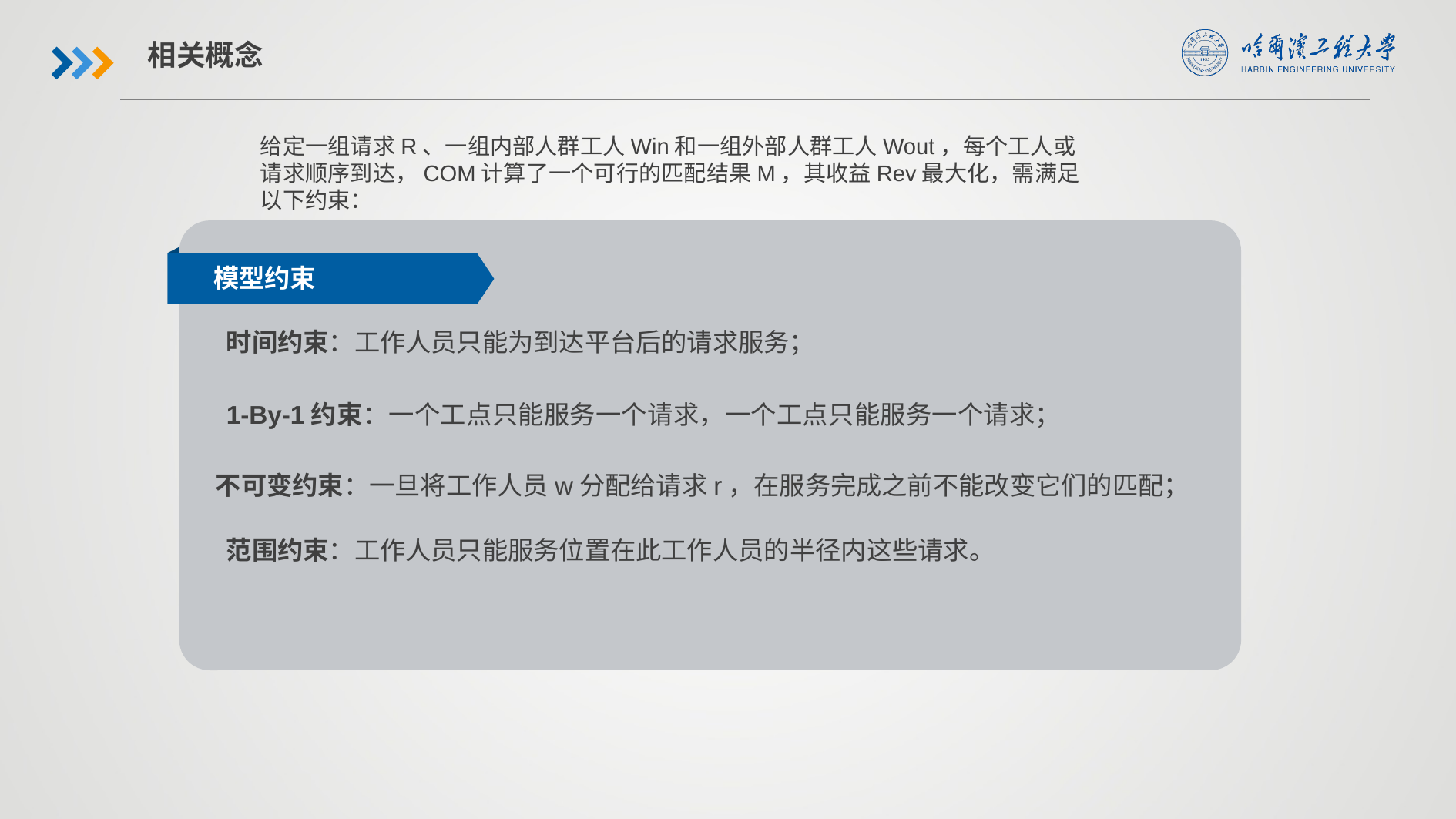

相关概念
给定一组请求R、一组内部人群工人Win和一组外部人群工人Wout，每个工人或请求顺序到达，COM计算了一个可行的匹配结果M，其收益Rev最大化，需满足以下约束：

模型约束
时间约束：工作人员只能为到达平台后的请求服务；
1-By-1约束：一个工点只能服务一个请求，一个工点只能服务一个请求；
不可变约束：一旦将工作人员w分配给请求r，在服务完成之前不能改变它们的匹配；
范围约束：工作人员只能服务位置在此工作人员的半径内这些请求。